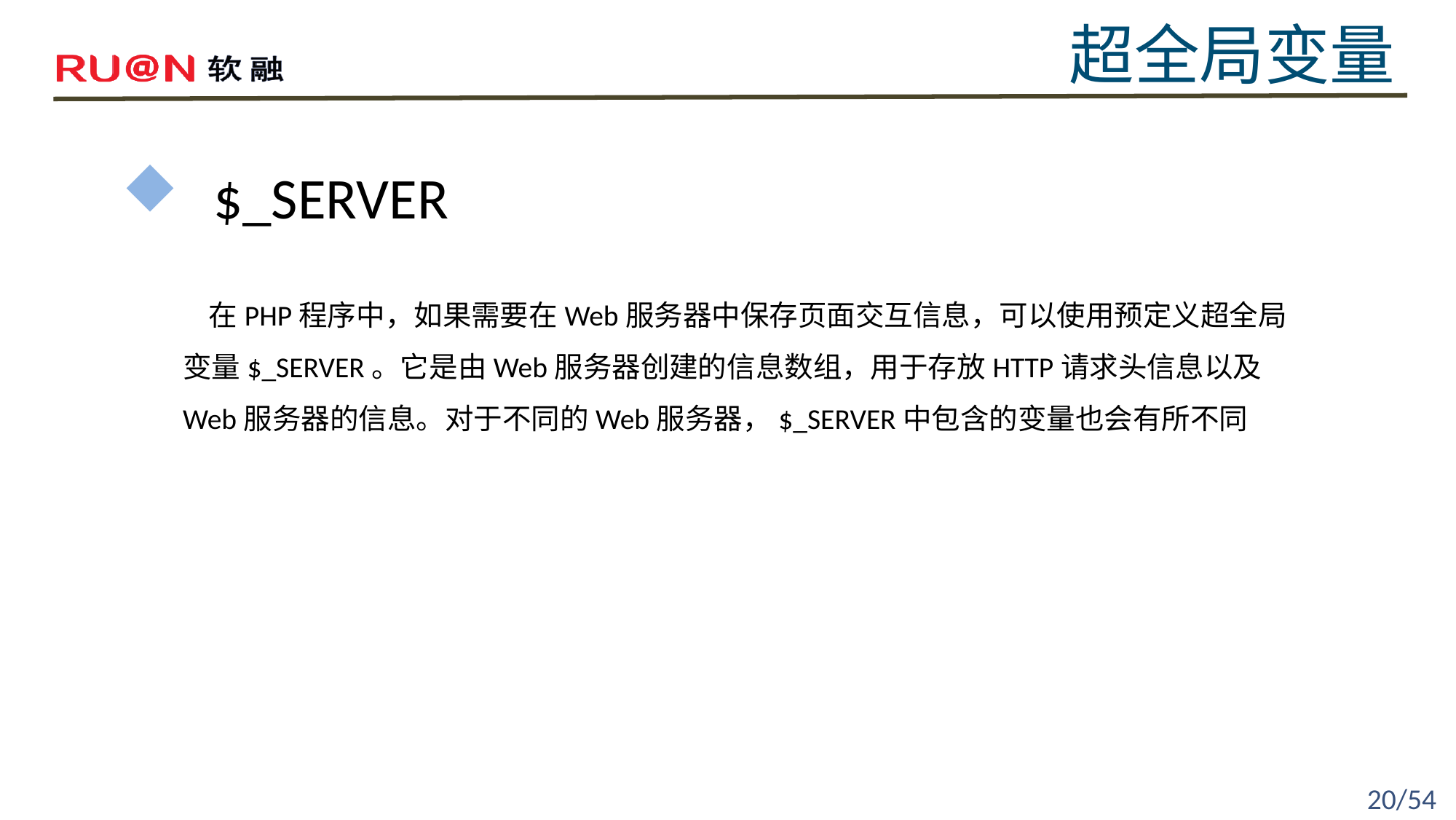

超全局变量
  $_SERVER
   在PHP程序中，如果需要在Web服务器中保存页面交互信息，可以使用预定义超全局变量$_SERVER。它是由Web服务器创建的信息数组，用于存放HTTP请求头信息以及Web服务器的信息。对于不同的Web服务器，$_SERVER中包含的变量也会有所不同
20/54